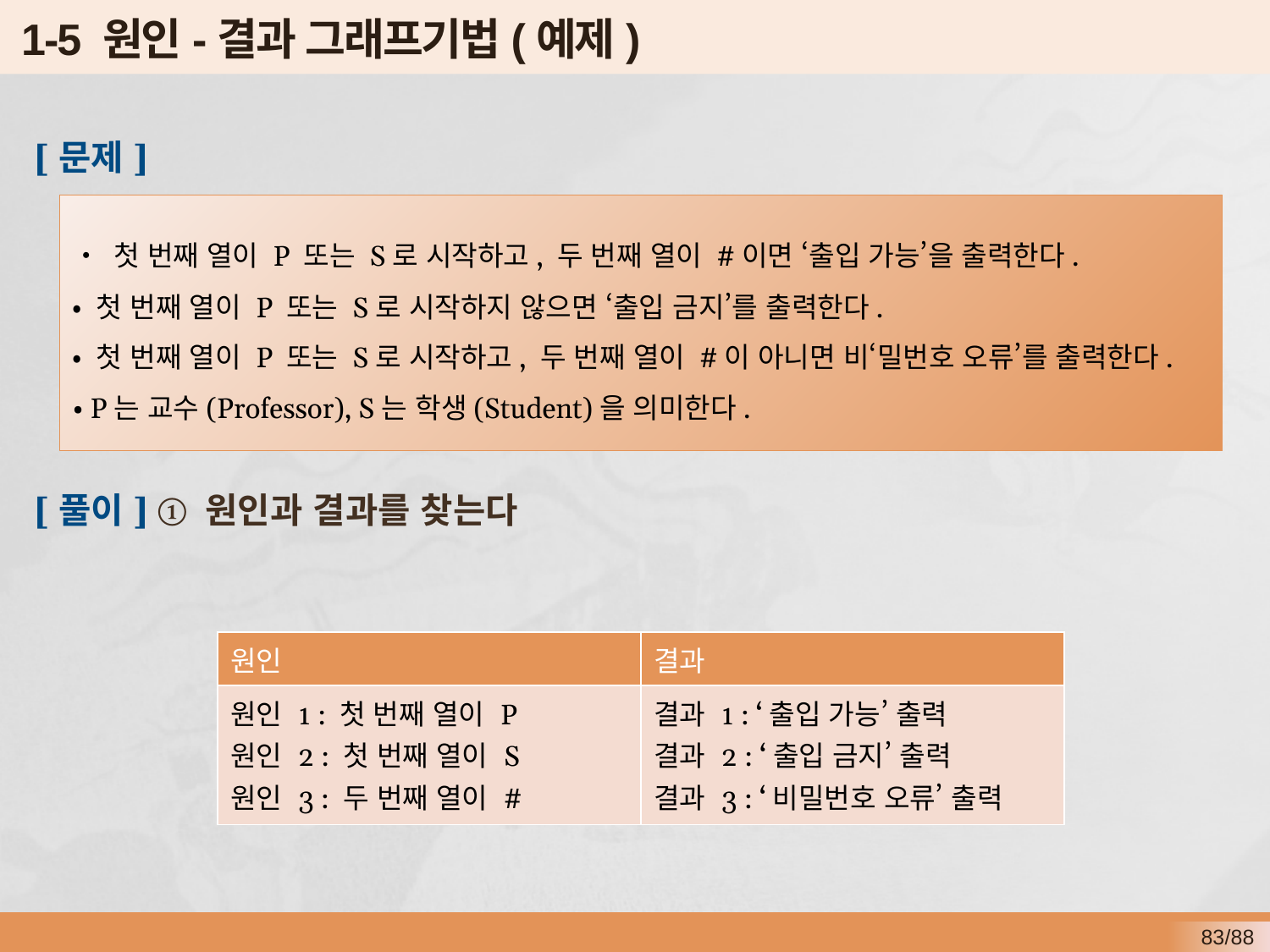

# 1-5 원인-결과 그래프기법(예제)
[문제]

[풀이] ① 원인과 결과를 찾는다

• 첫 번째 열이 P 또는 S로 시작하고, 두 번째 열이 #이면 ‘출입 가능’을 출력한다.
• 첫 번째 열이 P 또는 S로 시작하지 않으면 ‘출입 금지’를 출력한다.
• 첫 번째 열이 P 또는 S로 시작하고, 두 번째 열이 #이 아니면 비‘밀번호 오류’를 출력한다.
• P는 교수(Professor), S는 학생(Student)을 의미한다.
| 원인 | 결과 |
| --- | --- |
| 원인 1 : 첫 번째 열이 P 원인 2 : 첫 번째 열이 S 원인 3 : 두 번째 열이 # | 결과 1 : ‘출입 가능’ 출력 결과 2 : ‘출입 금지’ 출력 결과 3 : ‘비밀번호 오류’ 출력 |